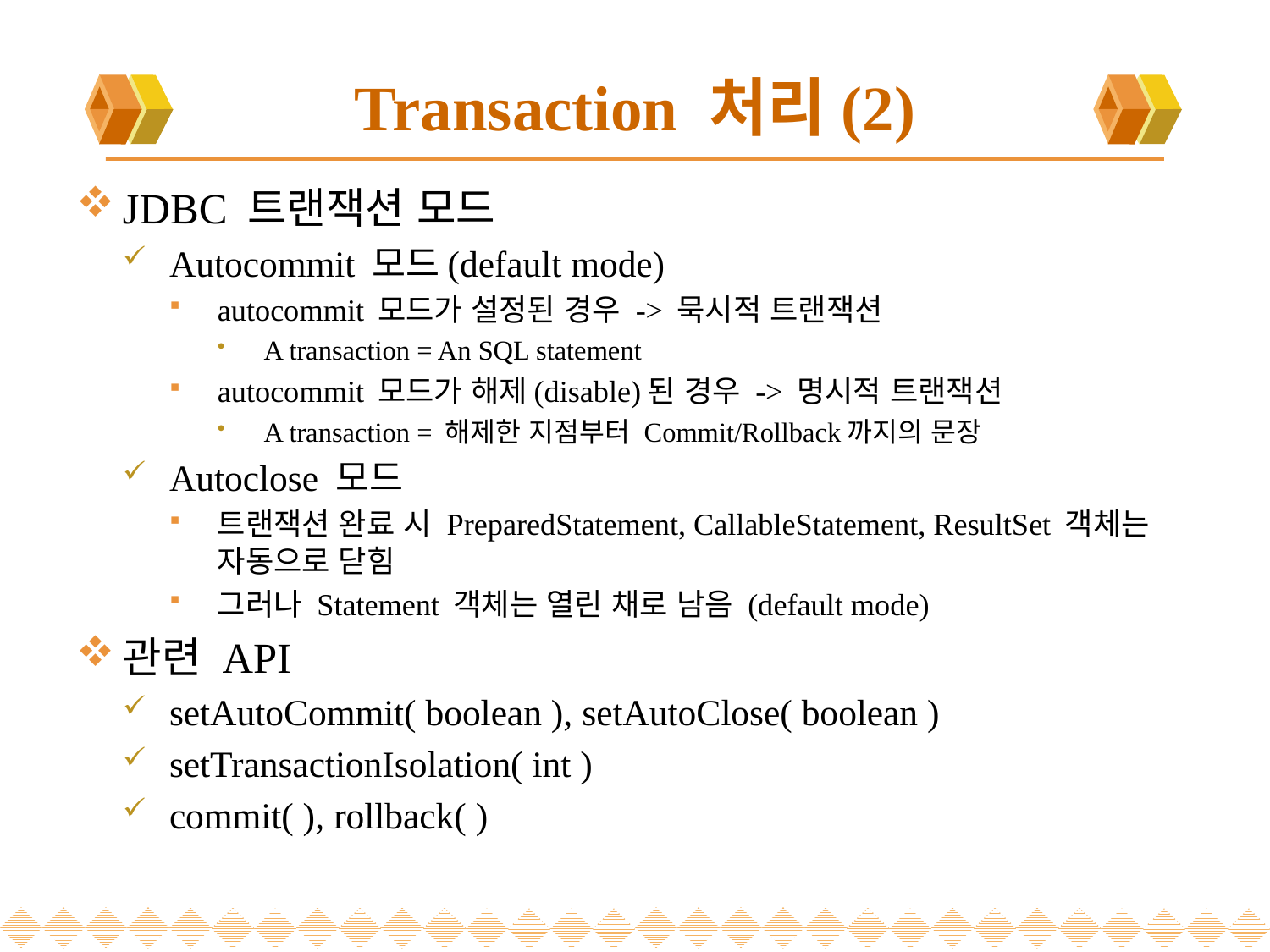

# Transaction 처리(2)
JDBC 트랜잭션 모드
Autocommit 모드(default mode)
autocommit 모드가 설정된 경우 -> 묵시적 트랜잭션
A transaction = An SQL statement
autocommit 모드가 해제(disable)된 경우 -> 명시적 트랜잭션
A transaction = 해제한 지점부터 Commit/Rollback까지의 문장
Autoclose 모드
트랜잭션 완료 시 PreparedStatement, CallableStatement, ResultSet 객체는 자동으로 닫힘
그러나 Statement 객체는 열린 채로 남음 (default mode)
관련 API
setAutoCommit( boolean ), setAutoClose( boolean )
setTransactionIsolation( int )
commit( ), rollback( )